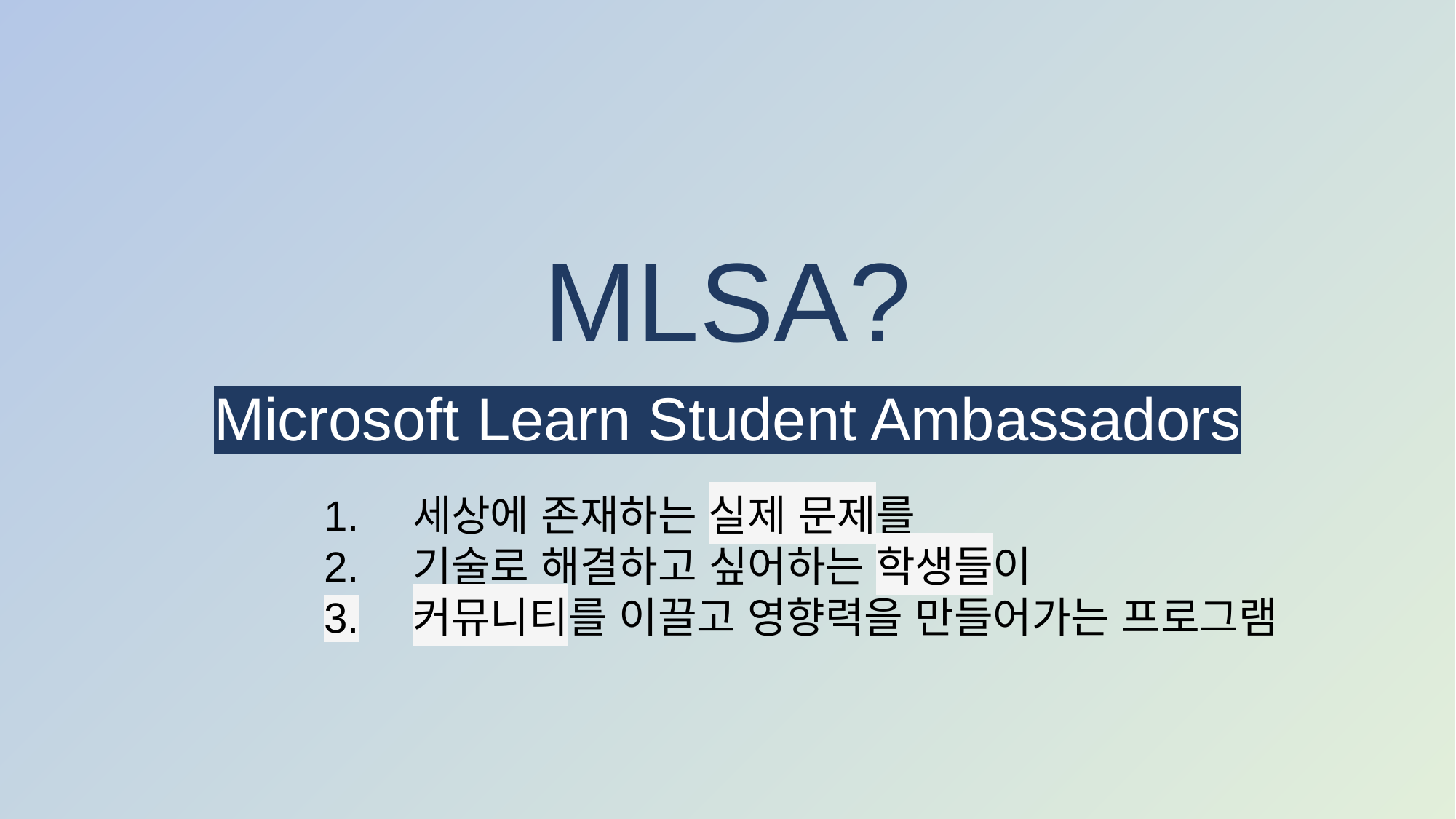

MLSA?
Microsoft Learn Student Ambassadors
세상에 존재하는 실제 문제를
기술로 해결하고 싶어하는 학생들이
커뮤니티를 이끌고 영향력을 만들어가는 프로그램